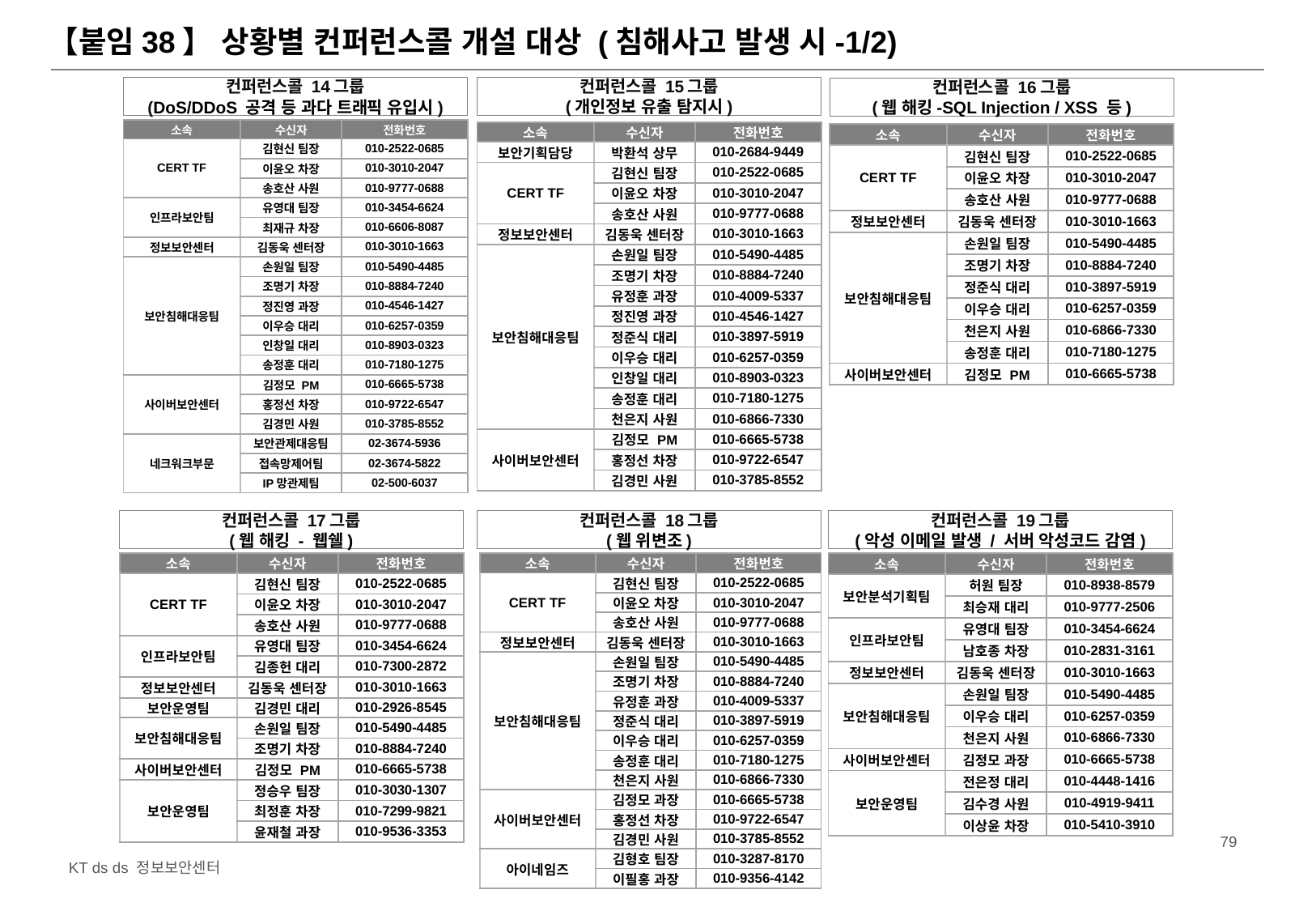

【붙임38】 상황별 컨퍼런스콜 개설 대상 (침해사고 발생 시-1/2)
컨퍼런스콜 15그룹
(개인정보 유출 탐지시)
컨퍼런스콜 14그룹
(DoS/DDoS 공격 등 과다 트래픽 유입시)
컨퍼런스콜 16그룹
(웹 해킹-SQL Injection / XSS 등)
| 소속 | 수신자 | 전화번호 |
| --- | --- | --- |
| CERT TF | 김현신 팀장 | 010-2522-0685 |
|  | 이윤오 차장 | 010-3010-2047 |
|  | 송호산 사원 | 010-9777-0688 |
| 인프라보안팀 | 유영대 팀장 | 010-3454-6624 |
|  | 최재규 차장 | 010-6606-8087 |
| 정보보안센터 | 김동욱 센터장 | 010-3010-1663 |
| 보안침해대응팀 | 손원일 팀장 | 010-5490-4485 |
|  | 조명기 차장 | 010-8884-7240 |
|  | 정진영 과장 | 010-4546-1427 |
|  | 이우승 대리 | 010-6257-0359 |
|  | 인창일 대리 | 010-8903-0323 |
|  | 송정훈 대리 | 010-7180-1275 |
| 사이버보안센터 | 김정모 PM | 010-6665-5738 |
|  | 홍정선 차장 | 010-9722-6547 |
|  | 김경민 사원 | 010-3785-8552 |
| 네크워크부문 | 보안관제대응팀 | 02-3674-5936 |
|  | 접속망제어팀 | 02-3674-5822 |
|  | IP망관제팀 | 02-500-6037 |
| 소속 | 수신자 | 전화번호 |
| --- | --- | --- |
| 보안기획담당 | 박환석 상무 | 010-2684-9449 |
| CERT TF | 김현신 팀장 | 010-2522-0685 |
|  | 이윤오 차장 | 010-3010-2047 |
|  | 송호산 사원 | 010-9777-0688 |
| 정보보안센터 | 김동욱 센터장 | 010-3010-1663 |
| 보안침해대응팀 | 손원일 팀장 | 010-5490-4485 |
|  | 조명기 차장 | 010-8884-7240 |
|  | 유정훈 과장 | 010-4009-5337 |
|  | 정진영 과장 | 010-4546-1427 |
|  | 정준식 대리 | 010-3897-5919 |
|  | 이우승 대리 | 010-6257-0359 |
|  | 인창일 대리 | 010-8903-0323 |
|  | 송정훈 대리 | 010-7180-1275 |
|  | 천은지 사원 | 010-6866-7330 |
| 사이버보안센터 | 김정모 PM | 010-6665-5738 |
|  | 홍정선 차장 | 010-9722-6547 |
|  | 김경민 사원 | 010-3785-8552 |
| 소속 | 수신자 | 전화번호 |
| --- | --- | --- |
| CERT TF | 김현신 팀장 | 010-2522-0685 |
|  | 이윤오 차장 | 010-3010-2047 |
|  | 송호산 사원 | 010-9777-0688 |
| 정보보안센터 | 김동욱 센터장 | 010-3010-1663 |
| 보안침해대응팀 | 손원일 팀장 | 010-5490-4485 |
|  | 조명기 차장 | 010-8884-7240 |
|  | 정준식 대리 | 010-3897-5919 |
|  | 이우승 대리 | 010-6257-0359 |
|  | 천은지 사원 | 010-6866-7330 |
|  | 송정훈 대리 | 010-7180-1275 |
| 사이버보안센터 | 김정모 PM | 010-6665-5738 |
컨퍼런스콜 17그룹
(웹 해킹 - 웹쉘)
컨퍼런스콜 18그룹
(웹 위변조)
컨퍼런스콜 19그룹
(악성 이메일 발생 / 서버 악성코드 감염)
| 소속 | 수신자 | 전화번호 |
| --- | --- | --- |
| CERT TF | 김현신 팀장 | 010-2522-0685 |
|  | 이윤오 차장 | 010-3010-2047 |
|  | 송호산 사원 | 010-9777-0688 |
| 인프라보안팀 | 유영대 팀장 | 010-3454-6624 |
|  | 김종헌 대리 | 010-7300-2872 |
| 정보보안센터 | 김동욱 센터장 | 010-3010-1663 |
| 보안운영팀 | 김경민 대리 | 010-2926-8545 |
| 보안침해대응팀 | 손원일 팀장 | 010-5490-4485 |
|  | 조명기 차장 | 010-8884-7240 |
| 사이버보안센터 | 김정모 PM | 010-6665-5738 |
| 보안운영팀 | 정승우 팀장 | 010-3030-1307 |
|  | 최정훈 차장 | 010-7299-9821 |
|  | 윤재철 과장 | 010-9536-3353 |
| 소속 | 수신자 | 전화번호 |
| --- | --- | --- |
| CERT TF | 김현신 팀장 | 010-2522-0685 |
|  | 이윤오 차장 | 010-3010-2047 |
|  | 송호산 사원 | 010-9777-0688 |
| 정보보안센터 | 김동욱 센터장 | 010-3010-1663 |
| 보안침해대응팀 | 손원일 팀장 | 010-5490-4485 |
|  | 조명기 차장 | 010-8884-7240 |
|  | 유정훈 과장 | 010-4009-5337 |
|  | 정준식 대리 | 010-3897-5919 |
|  | 이우승 대리 | 010-6257-0359 |
|  | 송정훈 대리 | 010-7180-1275 |
|  | 천은지 사원 | 010-6866-7330 |
| 사이버보안센터 | 김정모 과장 | 010-6665-5738 |
|  | 홍정선 차장 | 010-9722-6547 |
|  | 김경민 사원 | 010-3785-8552 |
| 아이네임즈 | 김형호 팀장 | 010-3287-8170 |
|  | 이필홍 과장 | 010-9356-4142 |
| 소속 | 수신자 | 전화번호 |
| --- | --- | --- |
| 보안분석기획팀 | 허원 팀장 | 010-8938-8579 |
|  | 최승재 대리 | 010-9777-2506 |
| 인프라보안팀 | 유영대 팀장 | 010-3454-6624 |
|  | 남호종 차장 | 010-2831-3161 |
| 정보보안센터 | 김동욱 센터장 | 010-3010-1663 |
| 보안침해대응팀 | 손원일 팀장 | 010-5490-4485 |
|  | 이우승 대리 | 010-6257-0359 |
|  | 천은지 사원 | 010-6866-7330 |
| 사이버보안센터 | 김정모 과장 | 010-6665-5738 |
| 보안운영팀 | 전은정 대리 | 010-4448-1416 |
|  | 김수경 사원 | 010-4919-9411 |
|  | 이상윤 차장 | 010-5410-3910 |
79